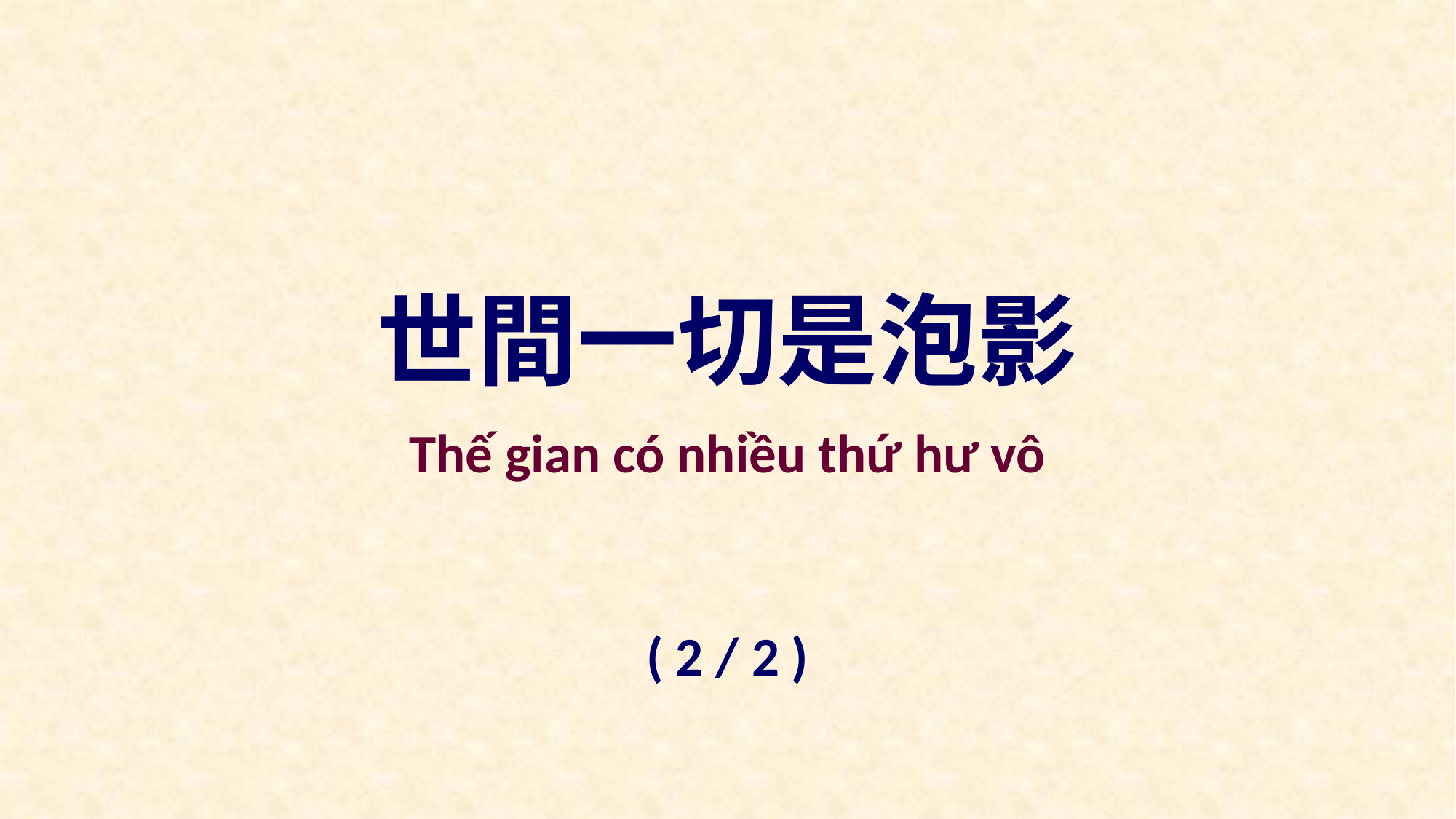

世間一切是泡影
Thế gian có nhiều thứ hư vô
( 2 / 2 )